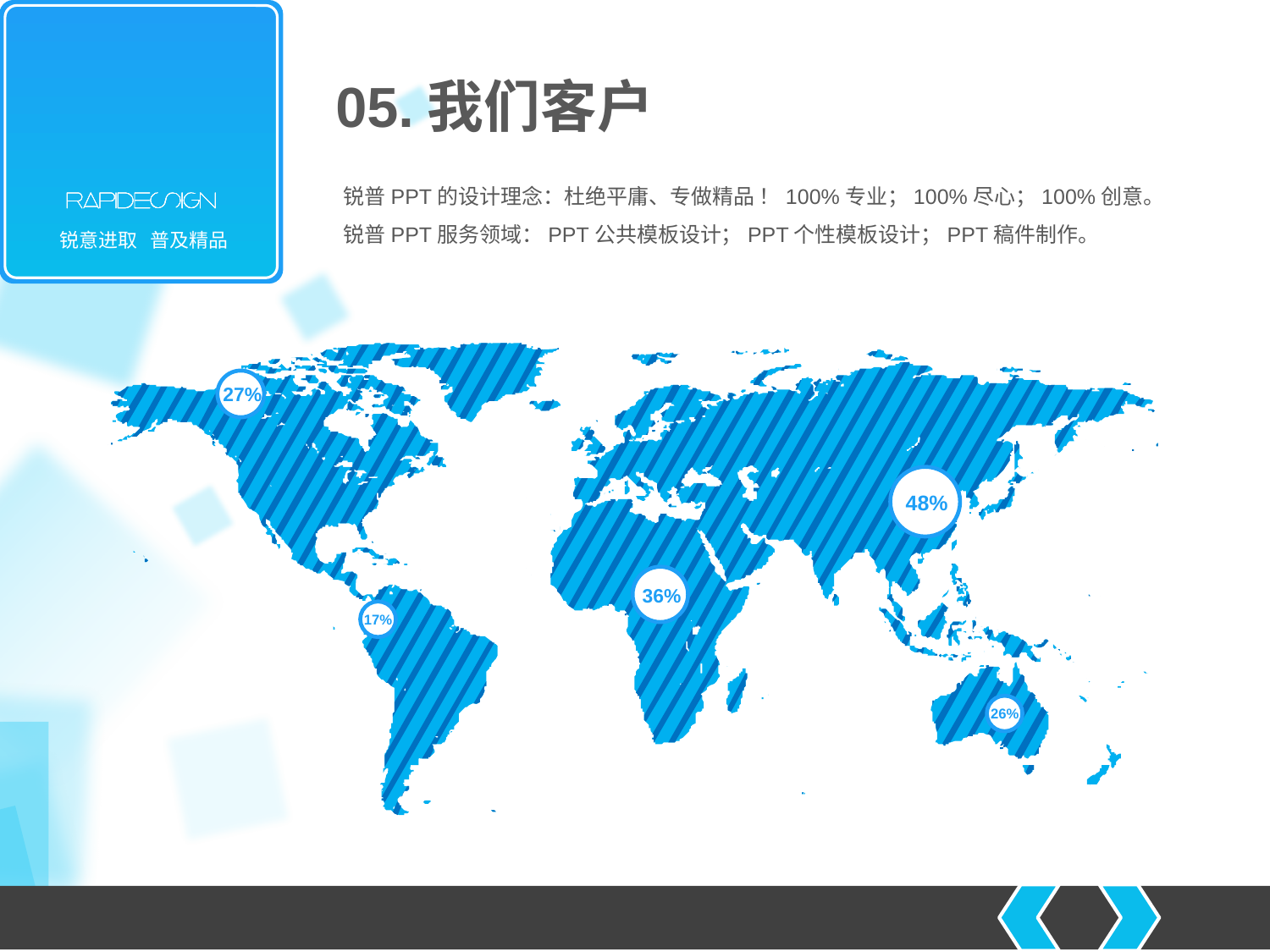

05.我们客户
锐普PPT的设计理念：杜绝平庸、专做精品 ！100%专业；100%尽心；100%创意。
锐普PPT服务领域：PPT公共模板设计；PPT个性模板设计；PPT稿件制作。

27%

48%

36%

17%

26%